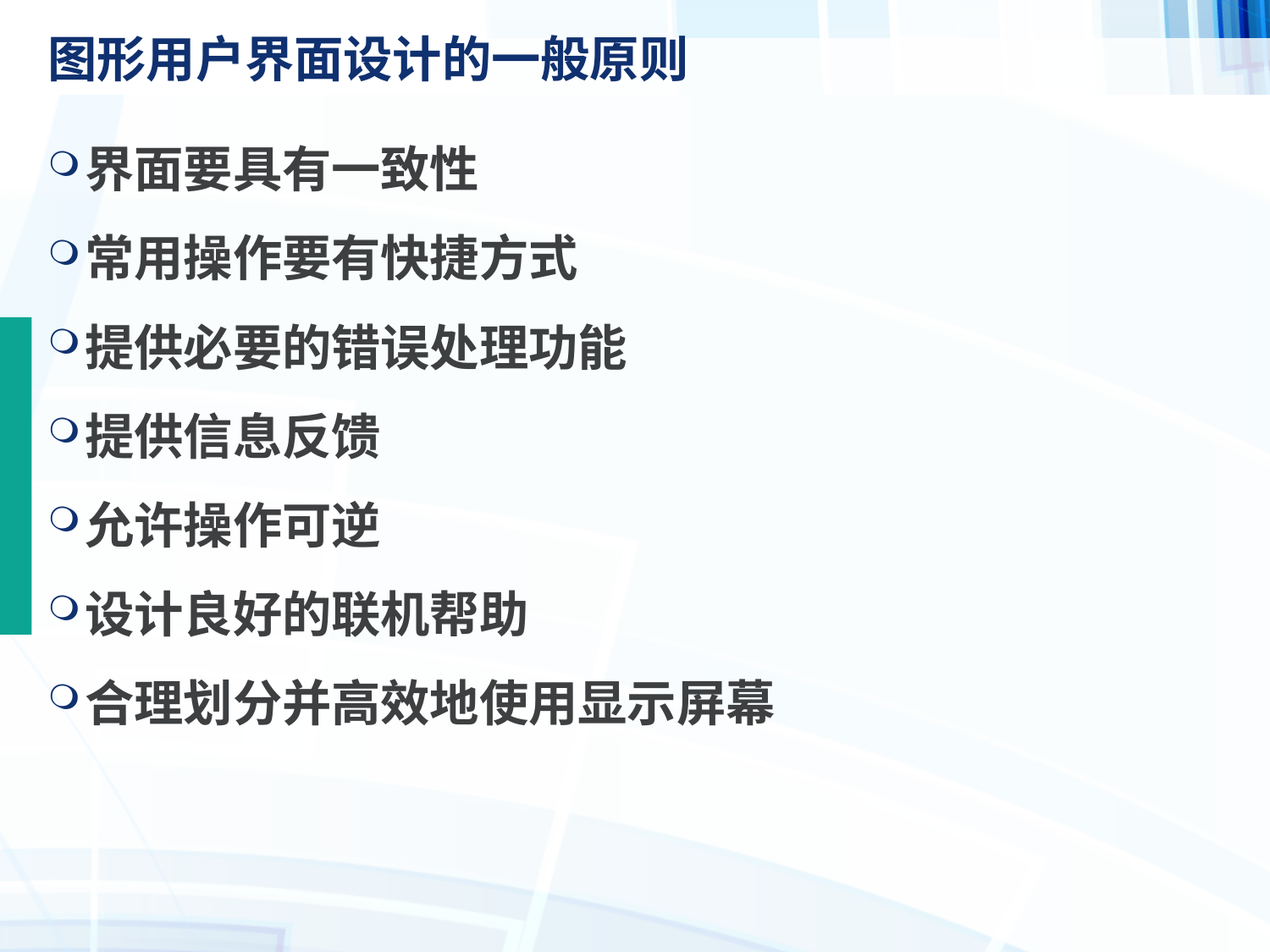

# 图形用户界面设计的一般原则
界面要具有一致性
常用操作要有快捷方式
提供必要的错误处理功能
提供信息反馈
允许操作可逆
设计良好的联机帮助
合理划分并高效地使用显示屏幕